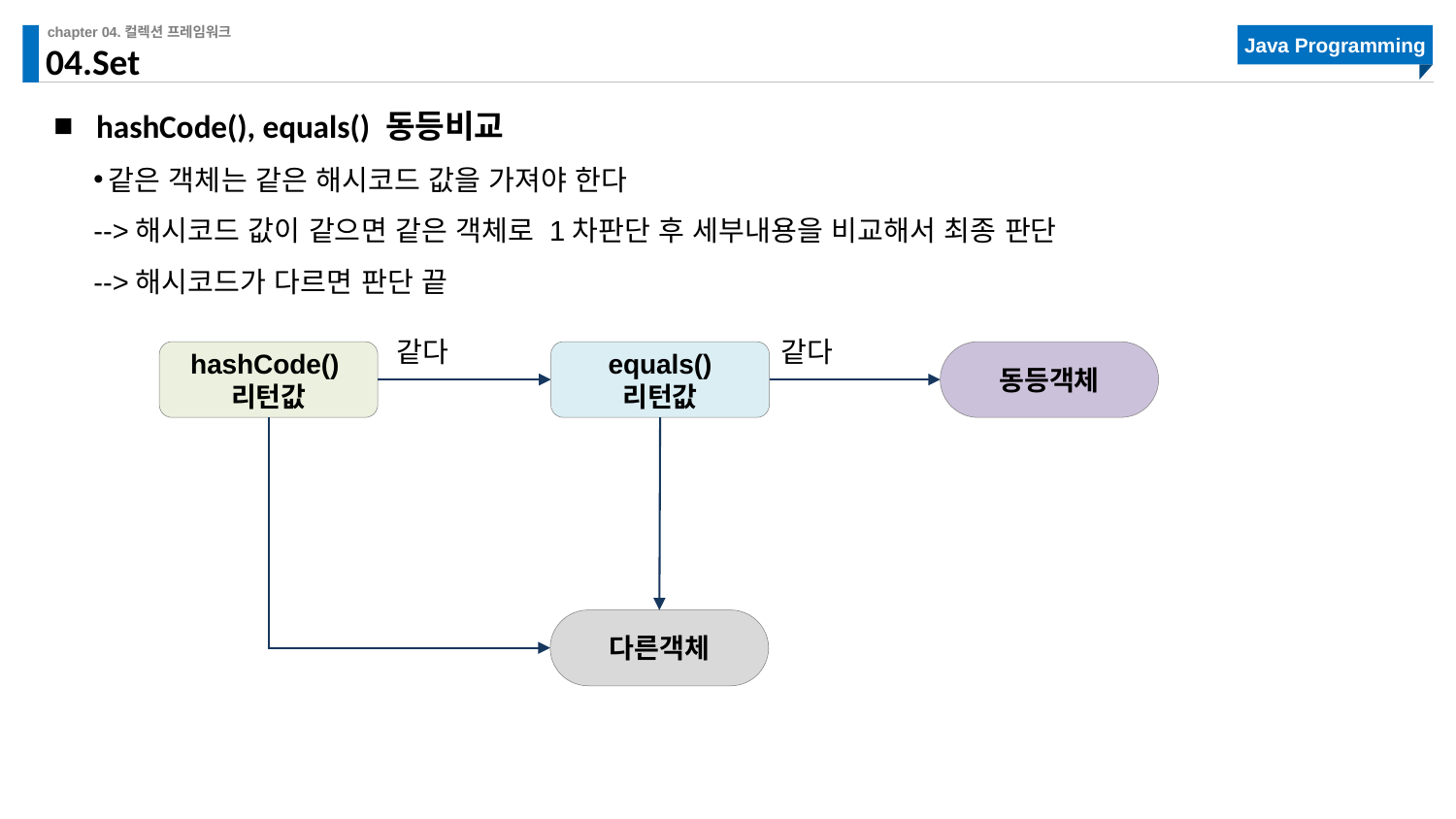

# 04.Set
hashCode(), equals() 동등비교
같은 객체는 같은 해시코드 값을 가져야 한다
-->해시코드 값이 같으면 같은 객체로 1차판단 후 세부내용을 비교해서 최종 판단
-->해시코드가 다르면 판단 끝
같다
같다
hashCode()
리턴값
equals()
리턴값
동등객체
다른객체